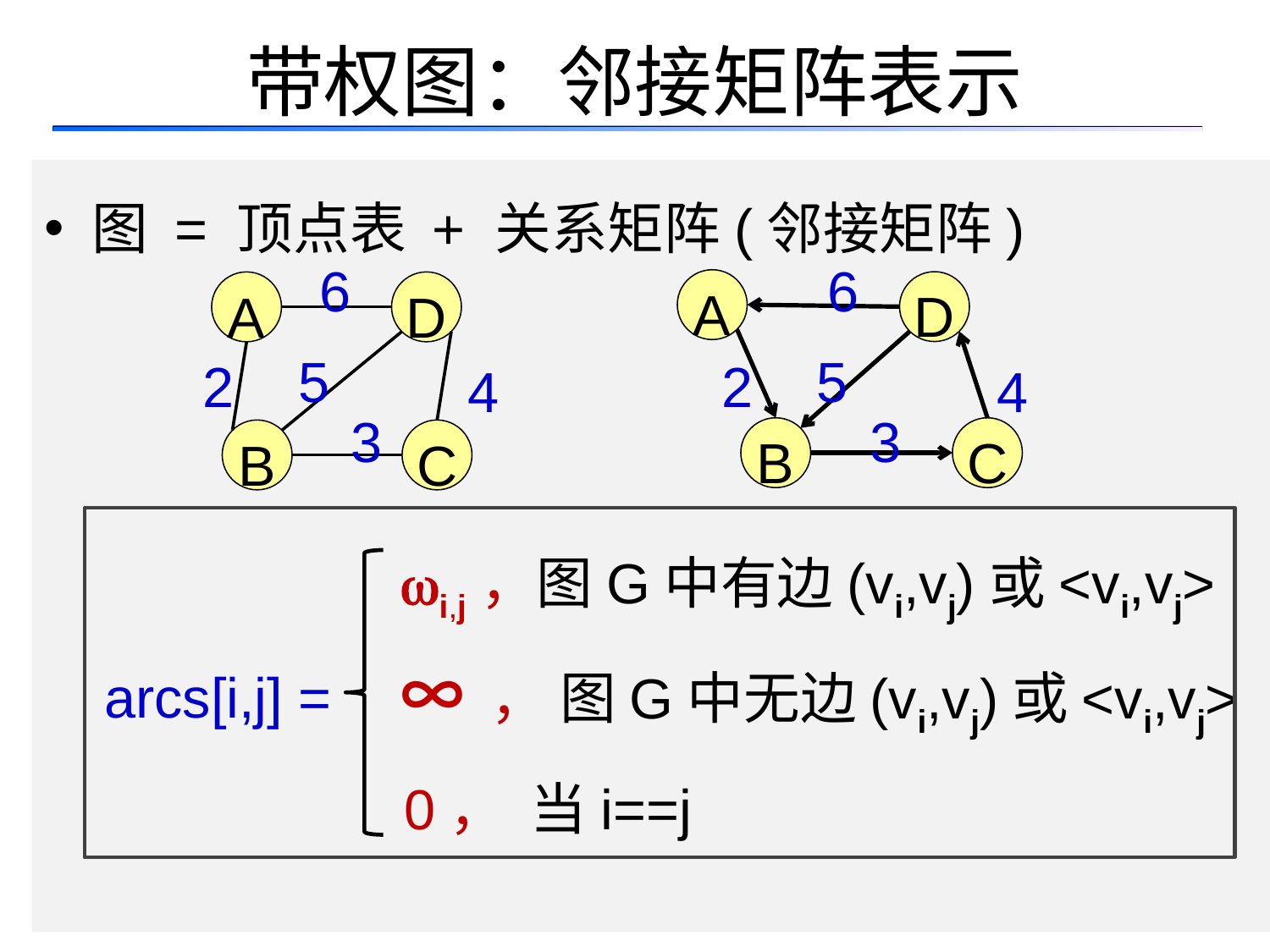

# 带权图：邻接矩阵表示

图 = 顶点表 + 关系矩阵(邻接矩阵)

6
6
A
D
A
D
5
5
2
2
4
4
3
3
B
C
B
C

ωi,j，图G中有边(vi,vj)或<vi,vj>

∞ ， 图G中无边(vi,vj)或<vi,vj>
arcs[i,j] =
0，  当i==j